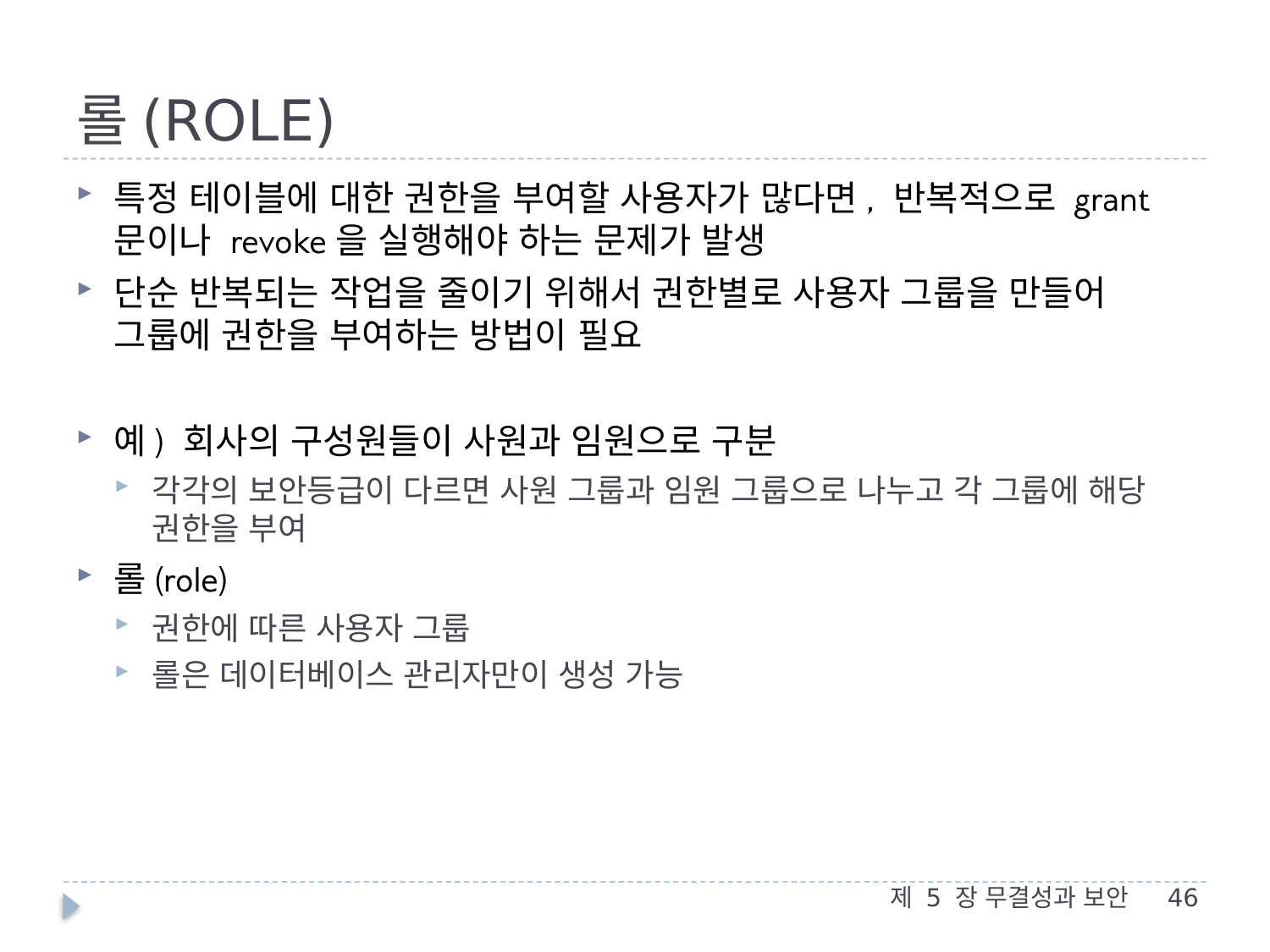

# 롤(ROLE)
특정 테이블에 대한 권한을 부여할 사용자가 많다면, 반복적으로 grant문이나 revoke을 실행해야 하는 문제가 발생
단순 반복되는 작업을 줄이기 위해서 권한별로 사용자 그룹을 만들어 그룹에 권한을 부여하는 방법이 필요

예) 회사의 구성원들이 사원과 임원으로 구분
각각의 보안등급이 다르면 사원 그룹과 임원 그룹으로 나누고 각 그룹에 해당 권한을 부여
롤(role)
권한에 따른 사용자 그룹
롤은 데이터베이스 관리자만이 생성 가능

제 5 장 무결성과 보안
46